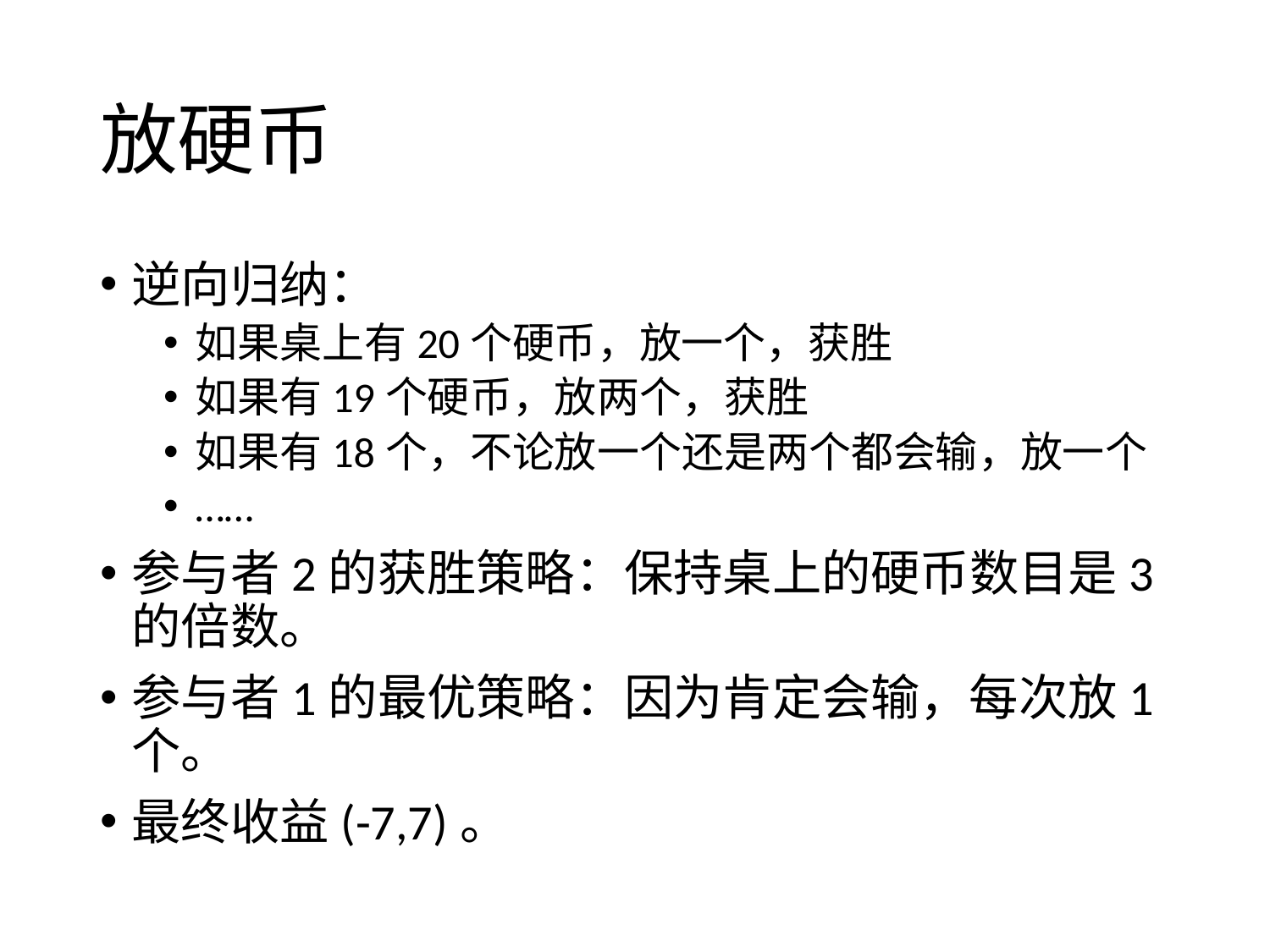

# 放硬币
逆向归纳：
如果桌上有20个硬币，放一个，获胜
如果有19个硬币，放两个，获胜
如果有18个，不论放一个还是两个都会输，放一个
……
参与者2的获胜策略：保持桌上的硬币数目是3的倍数。
参与者1的最优策略：因为肯定会输，每次放1个。
最终收益(-7,7)。